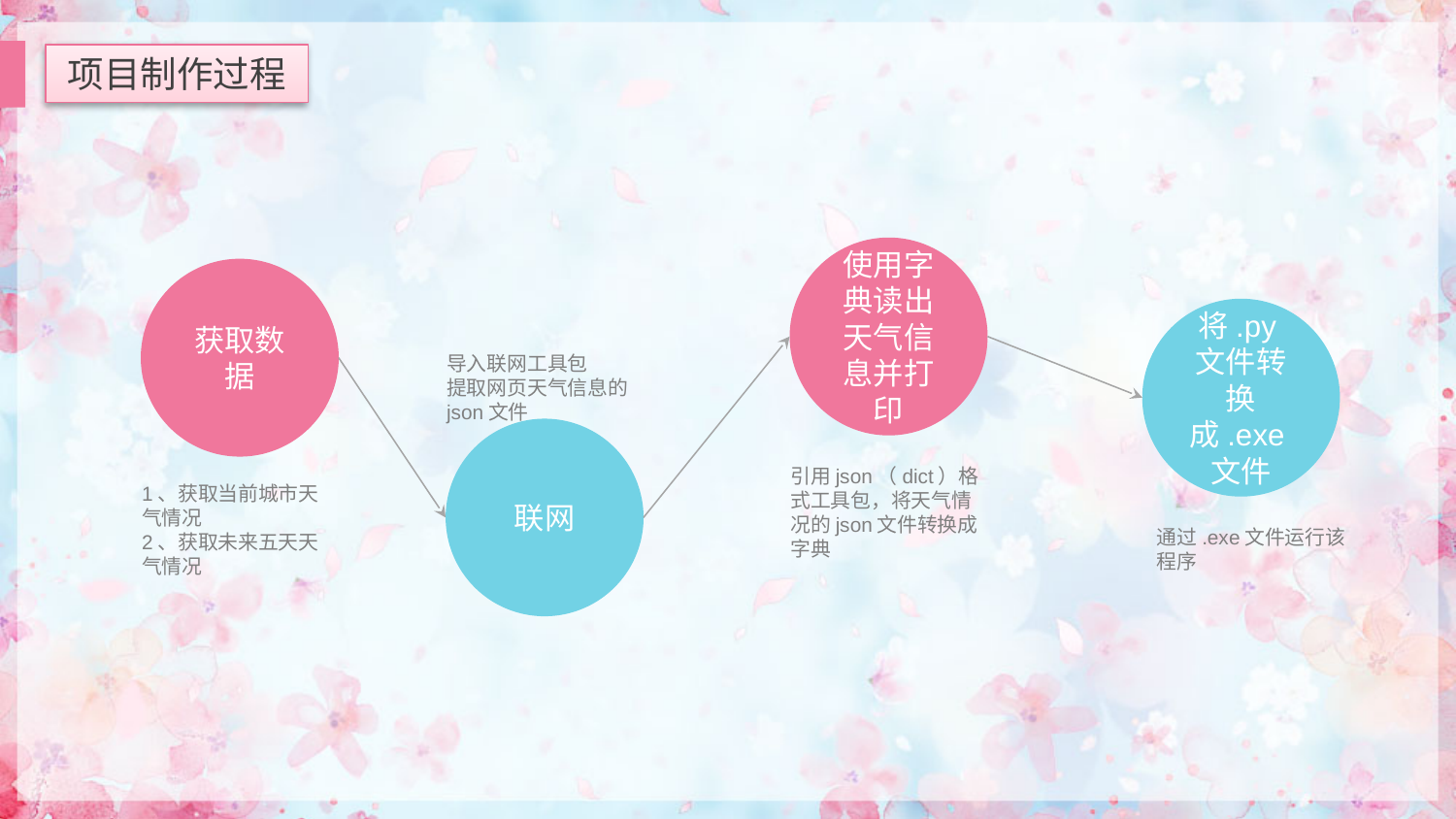

项目制作过程
使用字典读出天气信息并打印
获取数据
将.py文件转换成.exe文件
导入联网工具包
提取网页天气信息的json文件
联网
引用json（dict）格式工具包，将天气情况的json文件转换成字典
1、获取当前城市天气情况
2、获取未来五天天气情况
通过.exe文件运行该程序